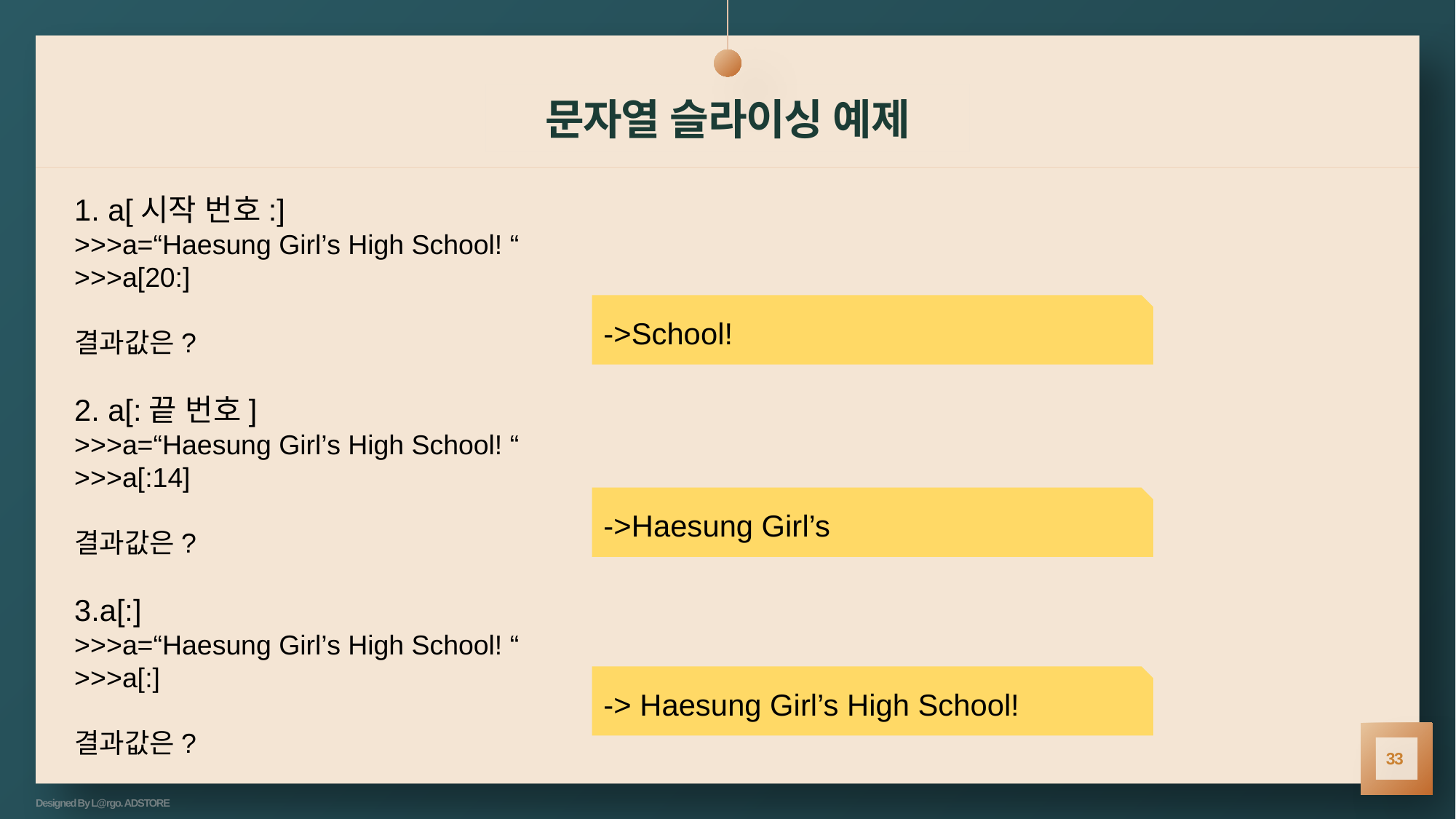

# 문자열 슬라이싱 예제

1. a[시작 번호:]
>>>a=“Haesung Girl’s High School! “
>>>a[20:]

결과값은?

2. a[:끝 번호]
>>>a=“Haesung Girl’s High School! “
>>>a[:14]

결과값은?

3.a[:]
>>>a=“Haesung Girl’s High School! “
>>>a[:]

결과값은?

->School!
->Haesung Girl’s
-> Haesung Girl’s High School!
33
Designed By L@rgo. ADSTORE